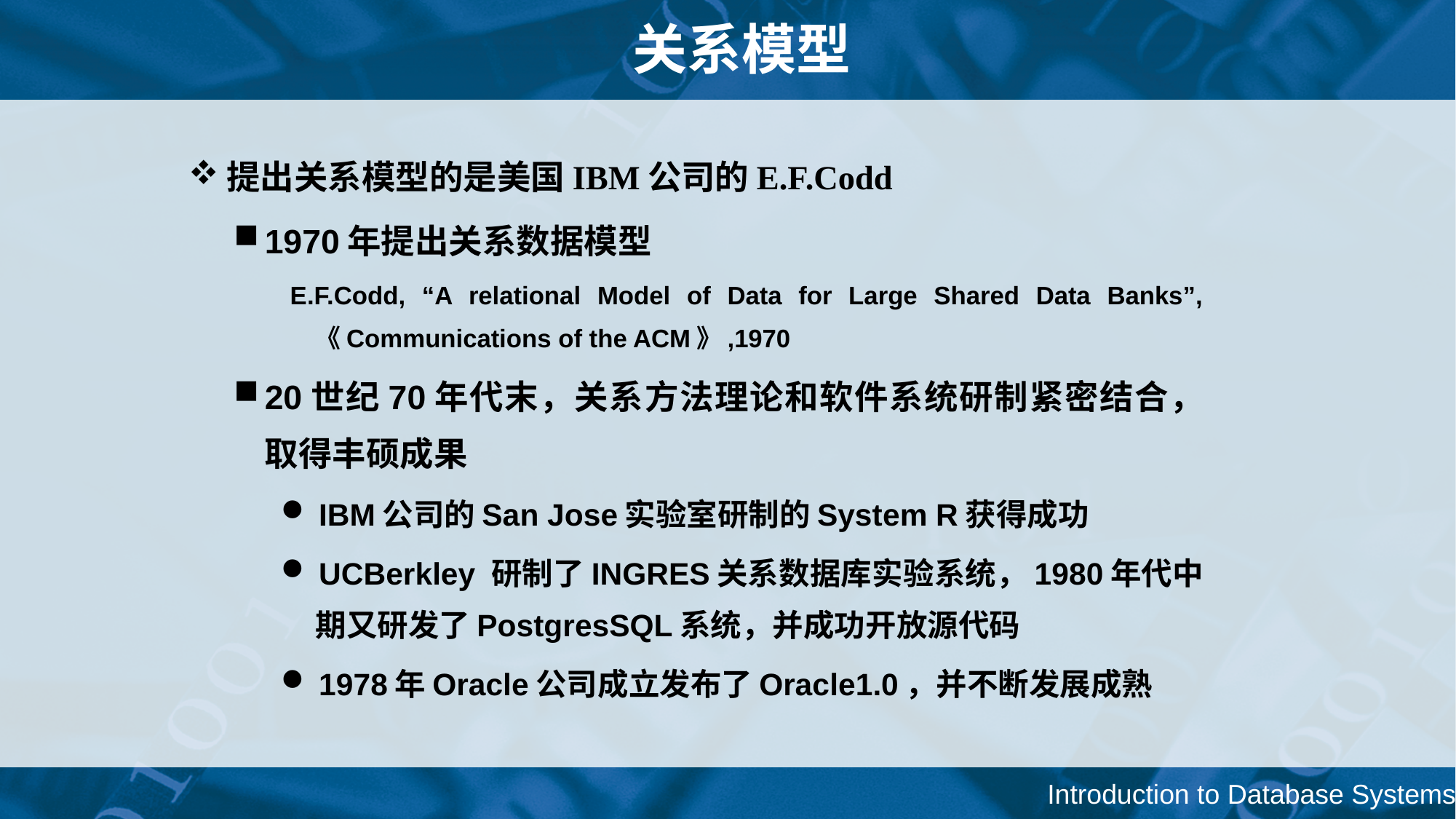

# 关系模型
提出关系模型的是美国IBM公司的E.F.Codd
1970年提出关系数据模型
E.F.Codd, “A relational Model of Data for Large Shared Data Banks”, 《Communications of the ACM》,1970
20世纪70年代末，关系方法理论和软件系统研制紧密结合，取得丰硕成果
IBM公司的San Jose实验室研制的System R获得成功
UCBerkley 研制了INGRES关系数据库实验系统，1980年代中期又研发了PostgresSQL系统，并成功开放源代码
1978年Oracle公司成立发布了Oracle1.0，并不断发展成熟